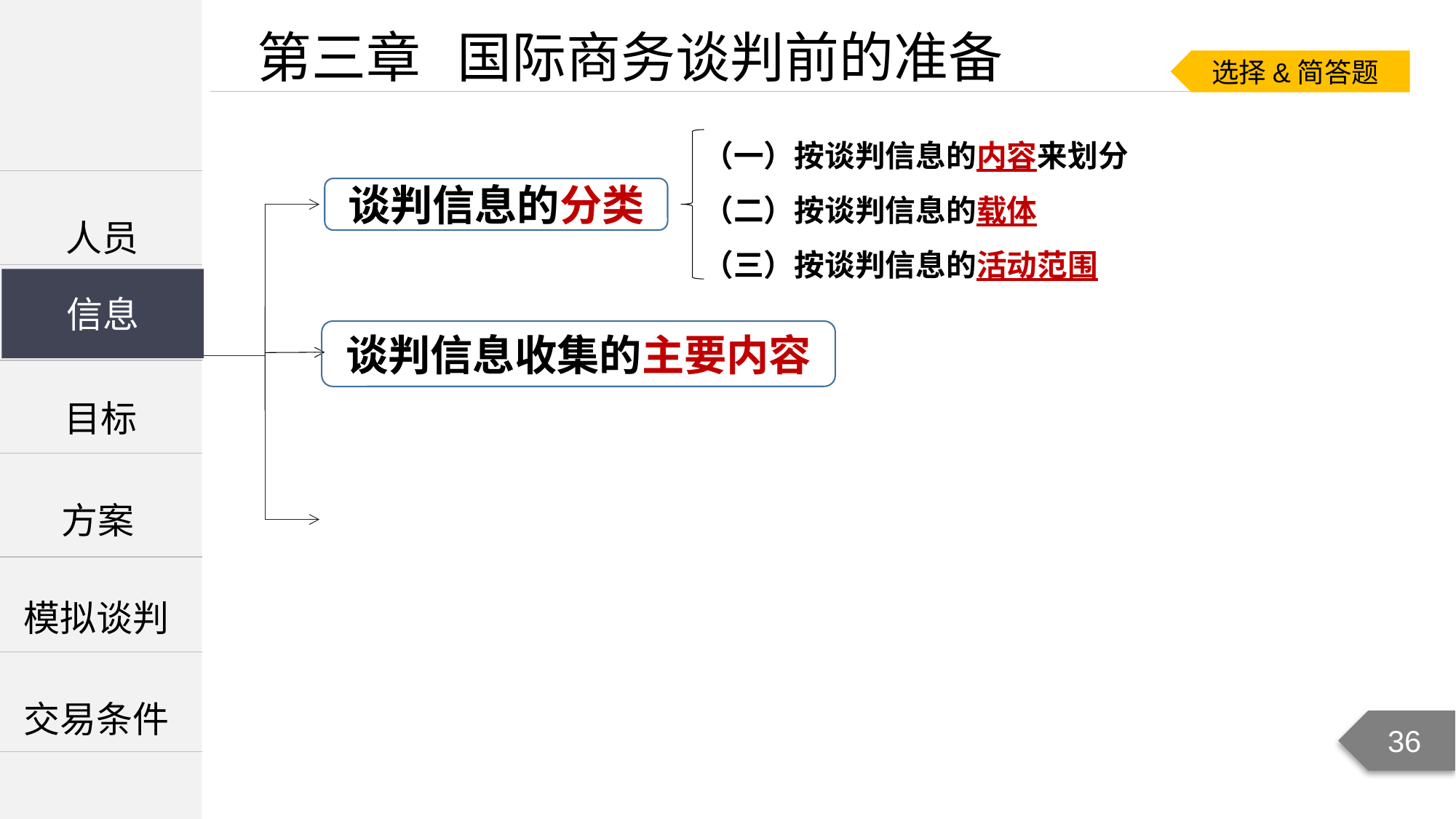

第三章   国际商务谈判前的准备
选择&简答题
（一）按谈判信息的内容来划分
（二）按谈判信息的载体
（三）按谈判信息的活动范围

|  |
| --- |
|  |
|  |
谈判信息的分类
人员

信息

信息
谈判信息收集的主要内容
目标
方案
模拟谈判
交易条件
36